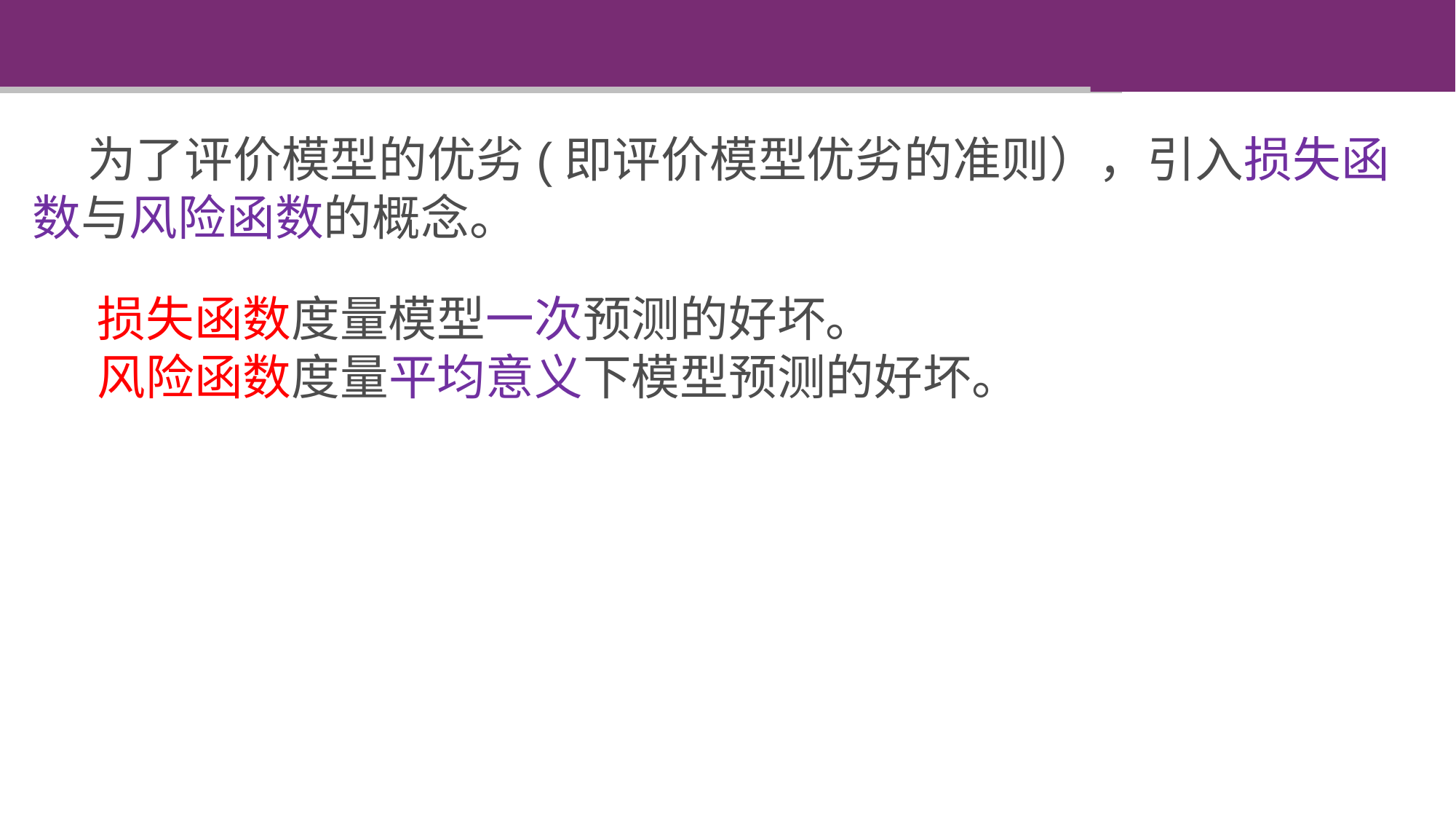

为了评价模型的优劣(即评价模型优劣的准则），引入损失函数与风险函数的概念。
    损失函数度量模型一次预测的好坏。
    风险函数度量平均意义下模型预测的好坏。